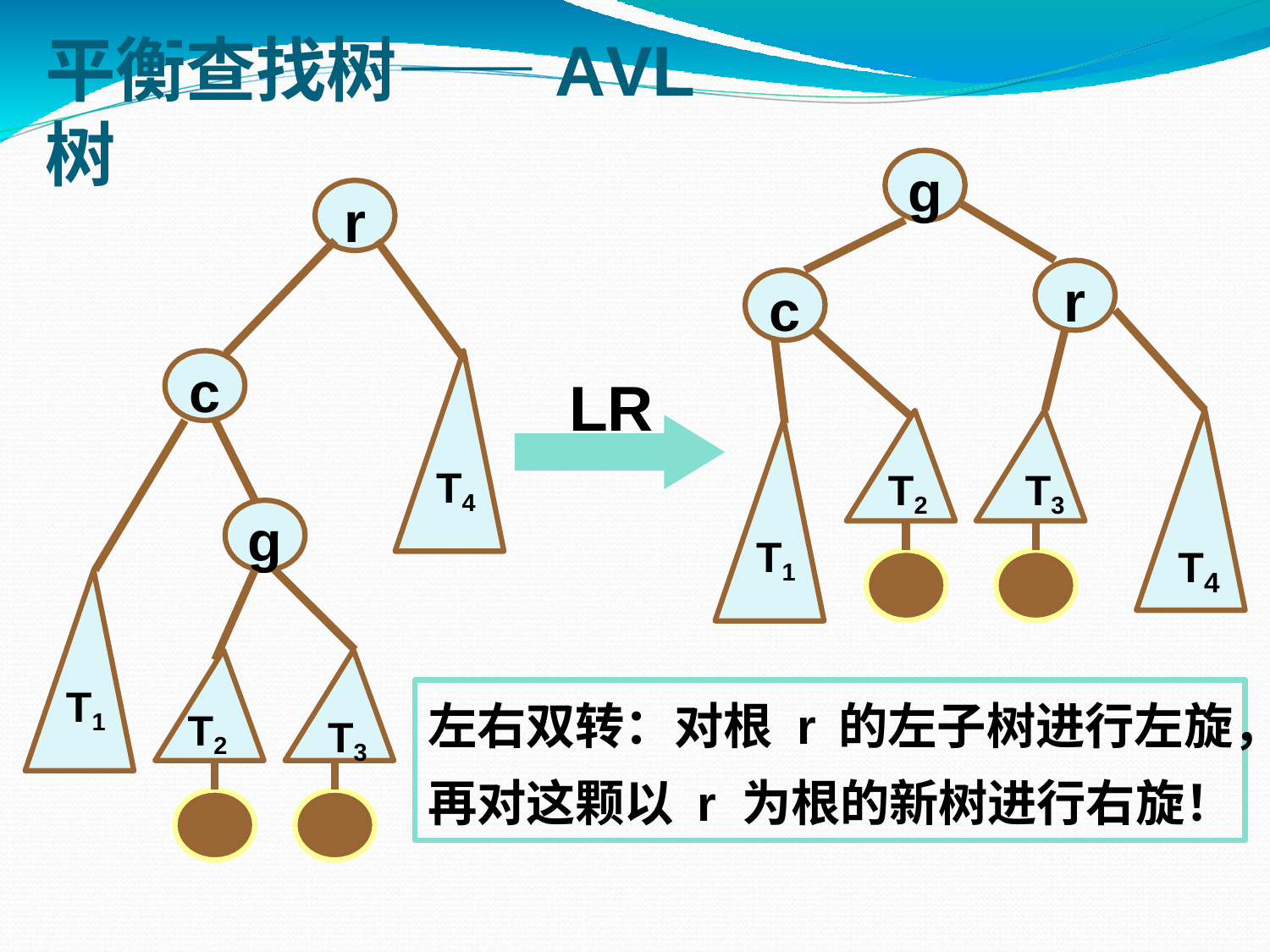

# 平衡查找树——AVL树

g

r

r

c

c
LR

T4
T2	T3

g

T1
T

4

T1

左右双转：对根	r	的左子树进行左旋，
T2
T3

再对这颗以 r 为根的新树进行右旋！